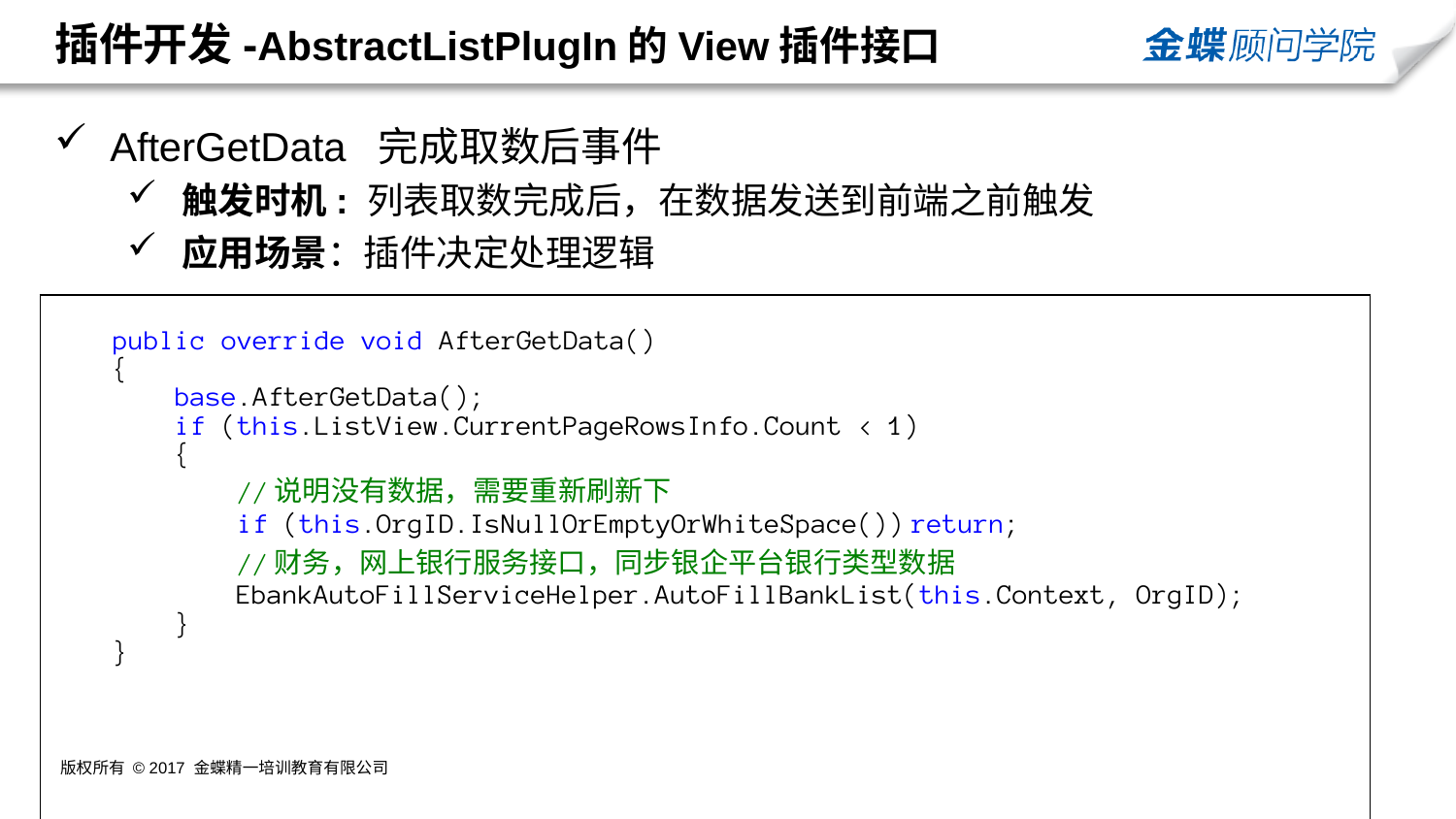

# 插件开发-AbstractListPlugIn的View插件接口
  AfterGetData  完成取数后事件
触发时机: 列表取数完成后，在数据发送到前端之前触发
应用场景：插件决定处理逻辑
| public override void AfterGetData() { base.AfterGetData(); if (this.ListView.CurrentPageRowsInfo.Count < 1) { //说明没有数据，需要重新刷新下 if (this.OrgID.IsNullOrEmptyOrWhiteSpace()) return; //财务，网上银行服务接口，同步银企平台银行类型数据 EbankAutoFillServiceHelper.AutoFillBankList(this.Context, OrgID); } } |
| --- |